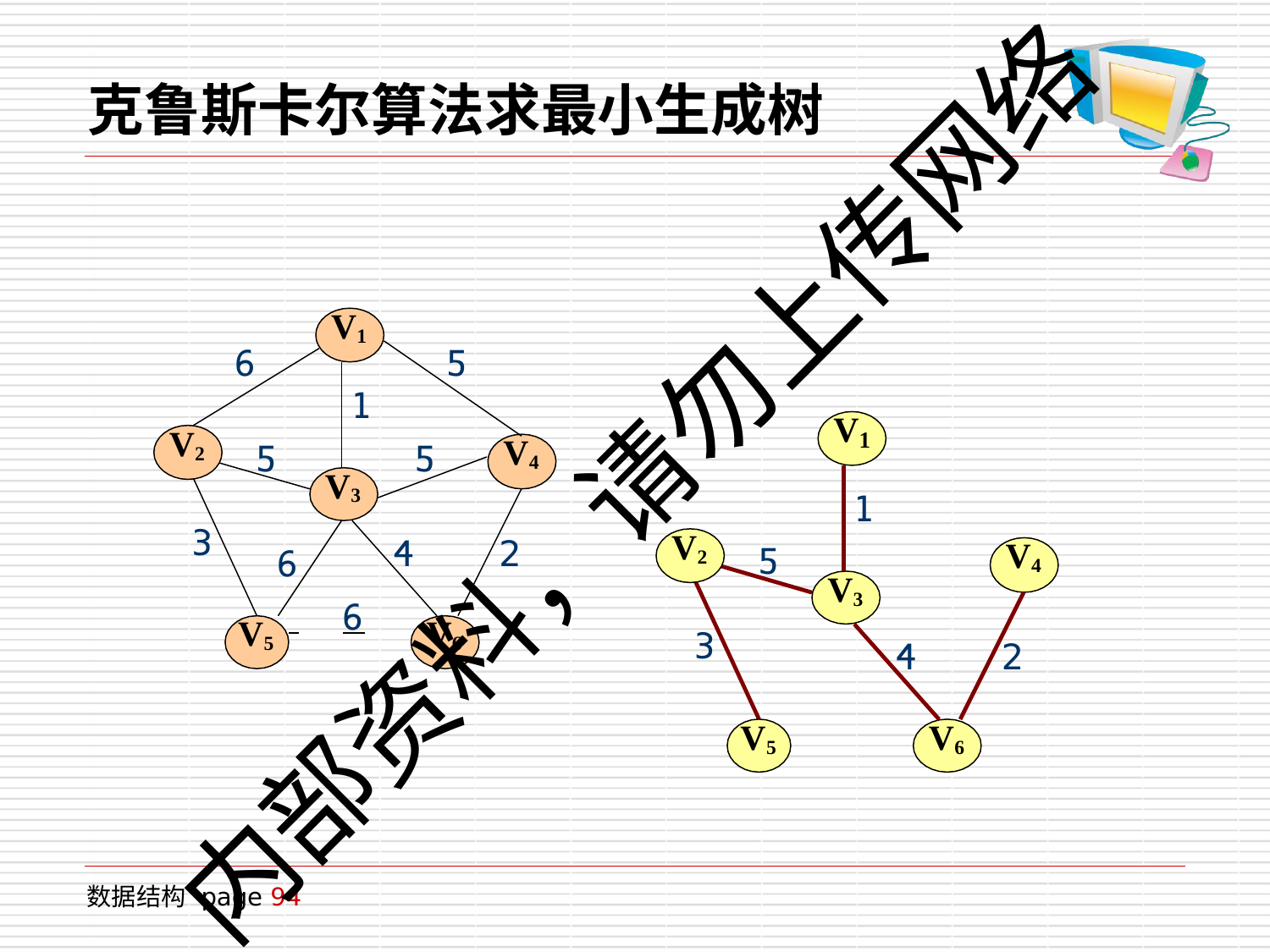

# 克鲁斯卡尔算法求最小生成树

V1

6
5

1
V

V2
1

V4
内部资料，请勿上传网络
5
5

V3

1

3

V2

4
2
V4
5

6

V3

 	6
V5
V6

3

4
2
V5
V6

数据结构 page 94